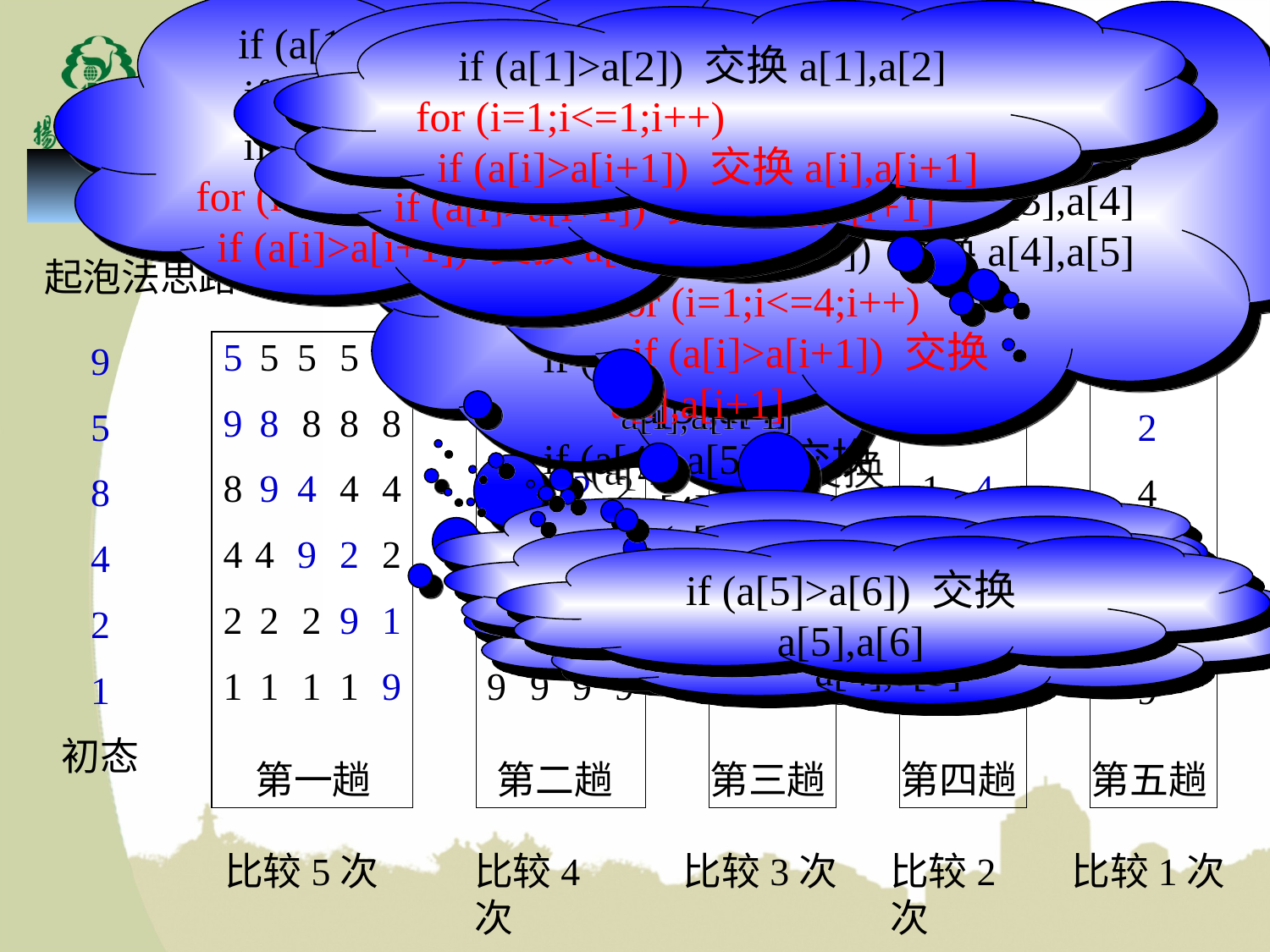

for (i=1;i<=5;i++)
  if (a[i]>a[i+1]) 交换a[i],a[i+1]

if (a[1]>a[2]) 交换a[1],a[2]
for (i=1;i<=1;i++)
  if (a[i]>a[i+1]) 交换a[i],a[i+1]
if (a[1]>a[2]) 交换a[1],a[2]
if (a[2]>a[3]) 交换a[2],a[3]
if (a[3]>a[4]) 交换a[3],a[4]
if (a[4]>a[5]) 交换a[4],a[5]
for (i=1;i<=4;i++)
  if (a[i]>a[i+1]) 交换a[i],a[i+1]
if (a[1]>a[2]) 交换a[1],a[2]
if (a[2]>a[3]) 交换a[2],a[3]
if (a[3]>a[4]) 交换a[3],a[4]
for (i=1;i<=3;i++)
  if (a[i]>a[i+1]) 交换a[i],a[i+1]
if (a[1]>a[2]) 交换a[1],a[2]
      if (a[2]>a[3]) 交换a[2],a[3]
 for (i=1;i<=2;i++)
  if (a[i]>a[i+1]) 交换a[i],a[i+1]
if (a[1]>a[2]) 交换a[1],a[2]
if (a[2]>a[3]) 交换a[2],a[3]
if (a[3]>a[4]) 交换a[3],a[4]
if (a[4]>a[5]) 交换a[4],a[5]
if (a[5]>a[6]) 交换a[5],a[6]

例  用冒泡法对6个数由小到大排序。
起泡法思路：依次将相邻两个数比较，小的在前，大的在后。如下图：
5
9
8
4
2
1
5
8
9
4
2
1
5
8
4
9
2
1
5
8
4
2
9
1
5
8
4
2
1
9
5
8
 4
2
1
9
5
4
8
2
1
9
5
4
2
8
1
9
5
4
2
1
8
9
2
4
1
5
8
9
2
1
4
5
8
9
9
5
8
4
2
1
初态
 4
 5
 2
 1
 8
 9
1
2
4
5
8
9

4
2
5
1
8
9
4
2
1
5
8
9

if (a[2]>a[3]) 交换a[2],a[3]
if (a[3]>a[4]) 交换a[3],a[4]
if (a[5]>a[6]) 交换a[5],a[6]
if (a[1]>a[2]) 交换a[1],a[2]
if (a[4]>a[5]) 交换a[4],a[5]
第一趟
第二趟
第三趟
第四趟
第五趟
比较5次
比较4次
比较3次
比较2次
比较1次